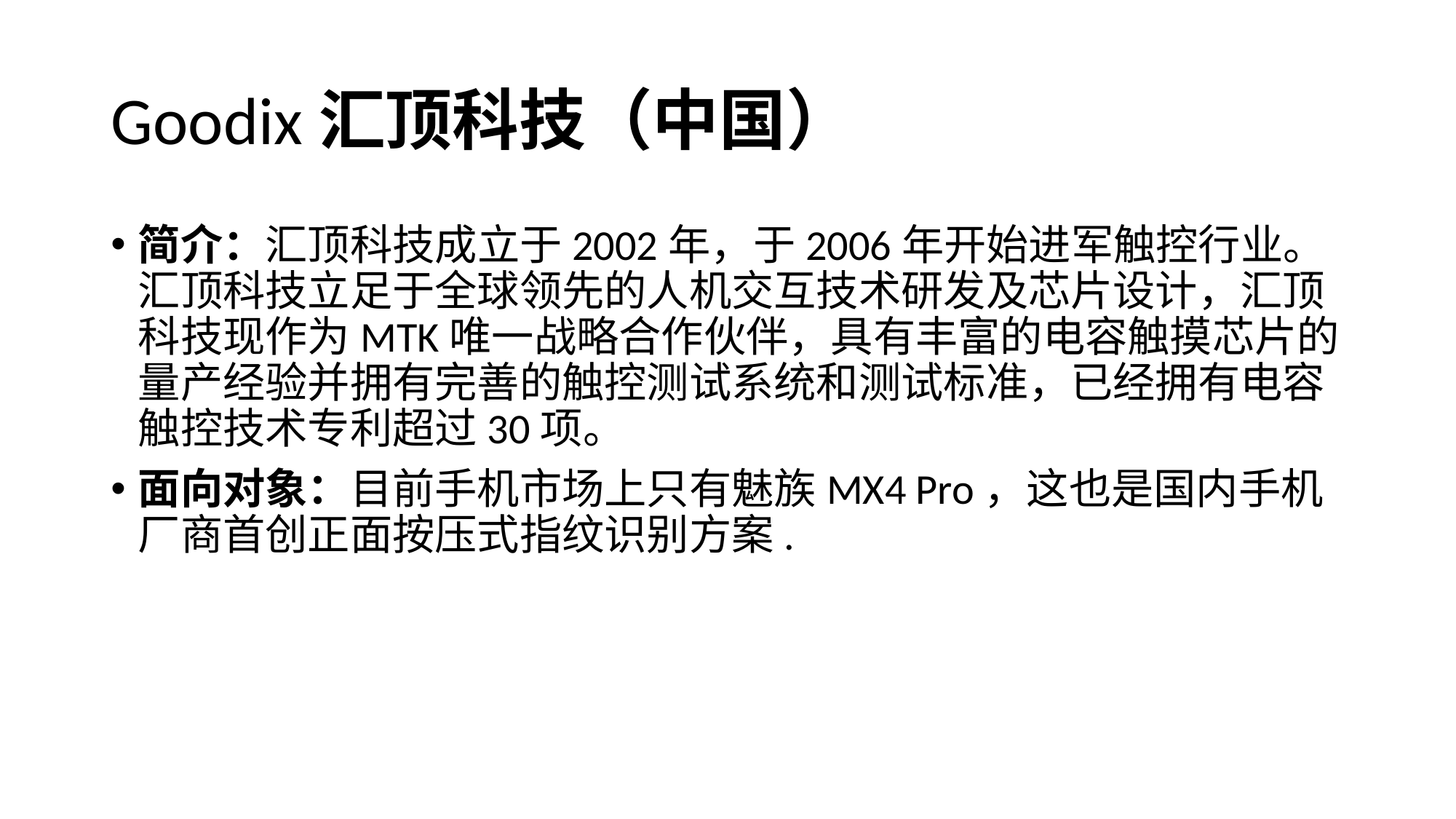

# Goodix汇顶科技（中国）
简介：汇顶科技成立于2002年，于2006年开始进军触控行业。汇顶科技立足于全球领先的人机交互技术研发及芯片设计，汇顶科技现作为MTK唯一战略合作伙伴，具有丰富的电容触摸芯片的量产经验并拥有完善的触控测试系统和测试标准，已经拥有电容触控技术专利超过30项。
面向对象：目前手机市场上只有魅族MX4 Pro，这也是国内手机厂商首创正面按压式指纹识别方案.